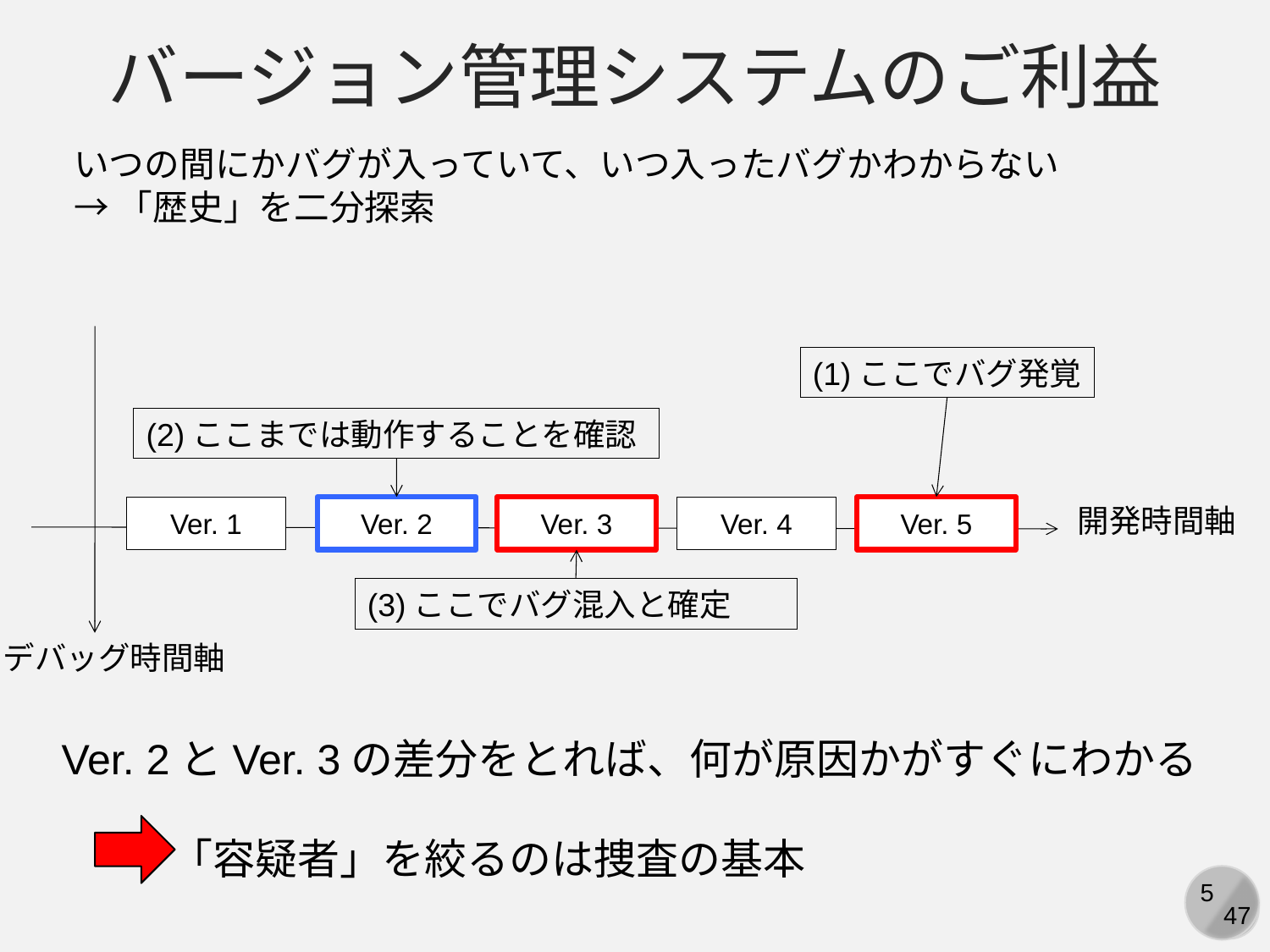

バージョン管理システムのご利益
いつの間にかバグが入っていて、いつ入ったバグかわからない
→「歴史」を二分探索
(1)ここでバグ発覚
(2)ここまでは動作することを確認
開発時間軸
Ver. 1
Ver. 2
Ver. 3
Ver. 4
Ver. 5
(3)ここでバグ混入と確定
デバッグ時間軸
Ver. 2とVer. 3の差分をとれば、何が原因かがすぐにわかる

「容疑者」を絞るのは捜査の基本